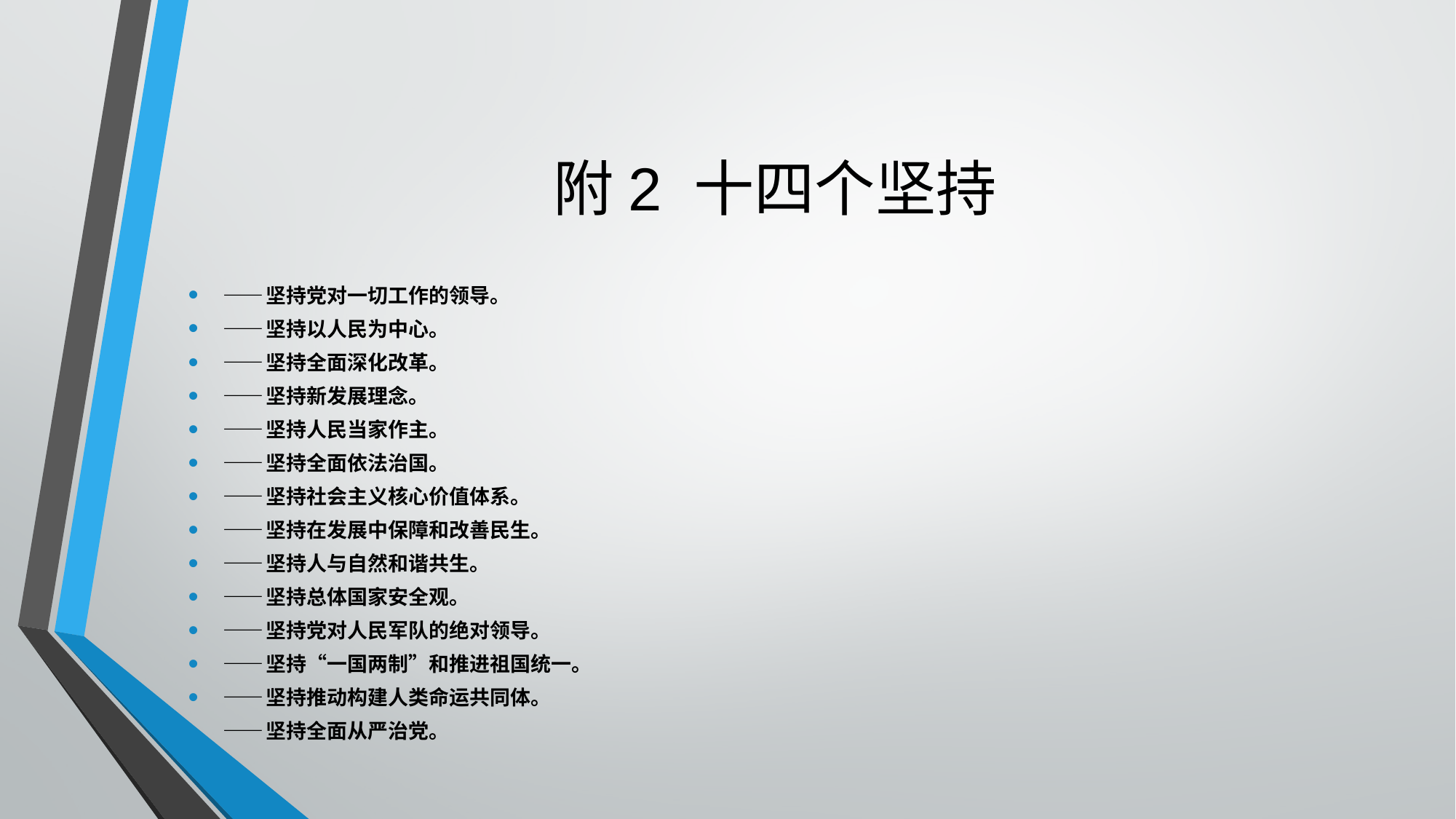

# 附2 十四个坚持
——坚持党对一切工作的领导。
——坚持以人民为中心。
——坚持全面深化改革。
——坚持新发展理念。
——坚持人民当家作主。
——坚持全面依法治国。
——坚持社会主义核心价值体系。
——坚持在发展中保障和改善民生。
——坚持人与自然和谐共生。
——坚持总体国家安全观。
——坚持党对人民军队的绝对领导。
——坚持“一国两制”和推进祖国统一。
——坚持推动构建人类命运共同体。
——坚持全面从严治党。